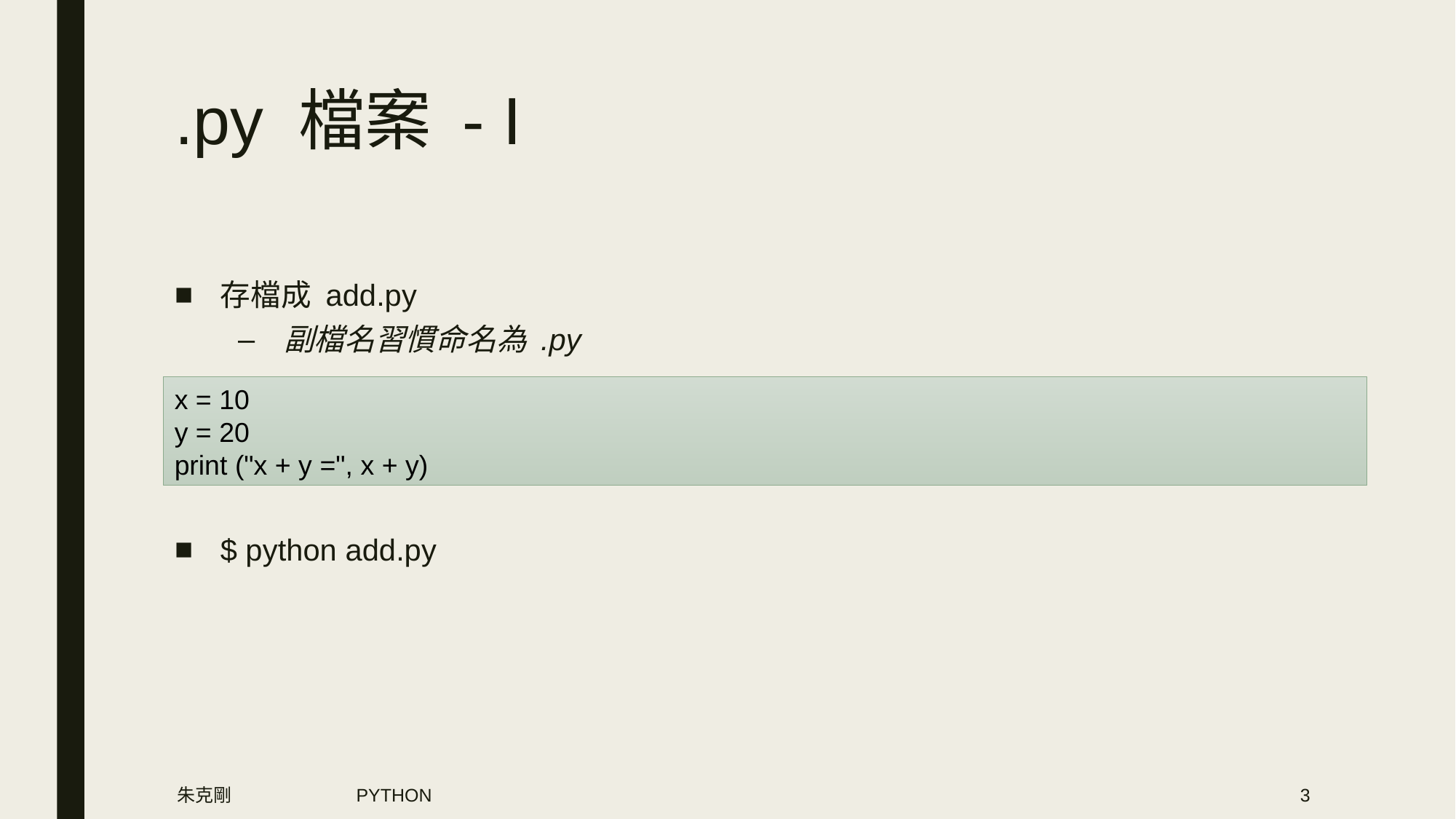

# .py 檔案 - I
存檔成 add.py
副檔名習慣命名為 .py

$ python add.py
x = 10
y = 20
print ("x + y =", x + y)
朱克剛
PYTHON
3